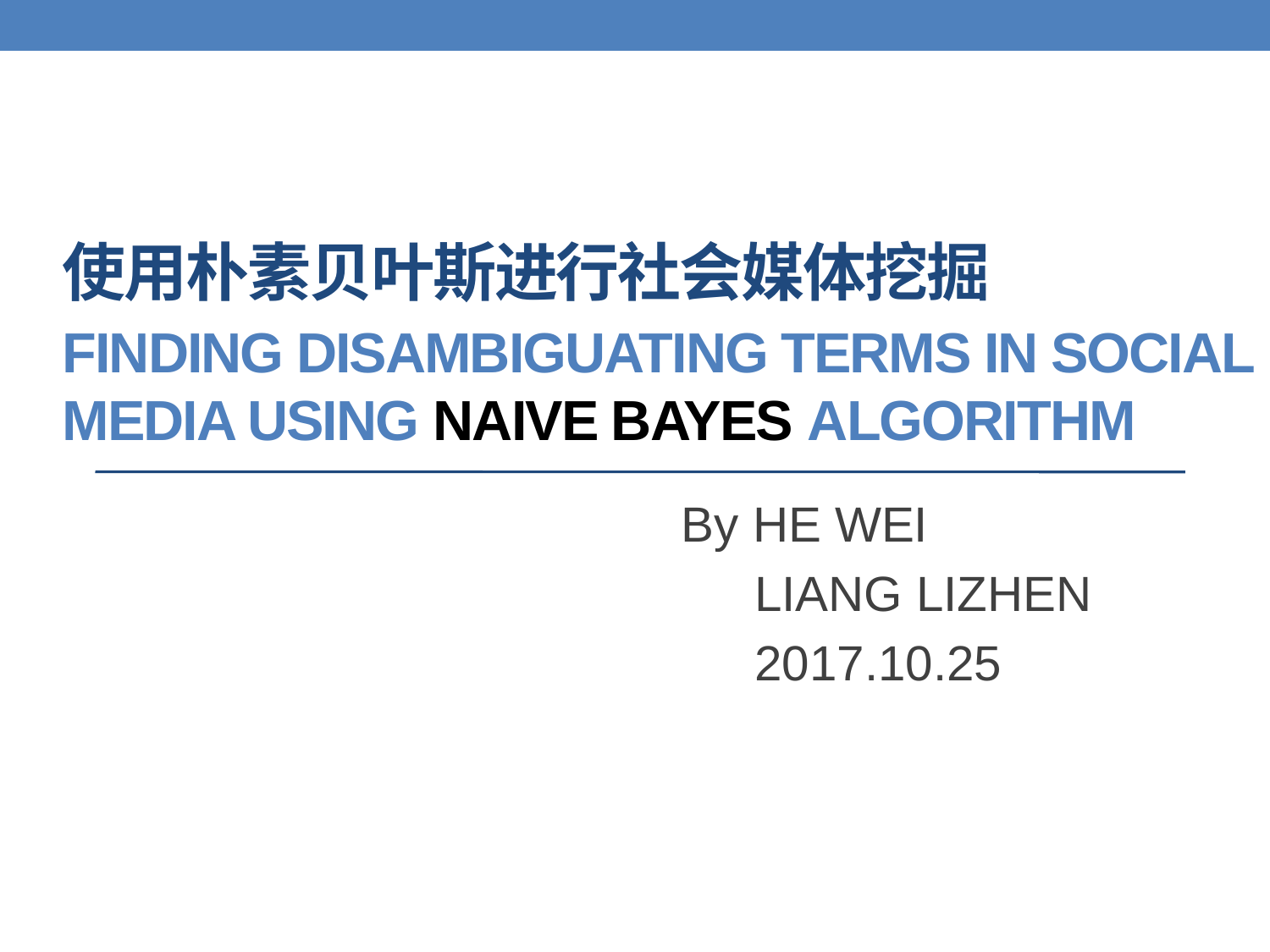

# 使用朴素贝叶斯进行社会媒体挖掘
Finding disambiguating terms in social media using NaivE Bayes algorithm
			              By HE WEI
                                               LIANG LIZHEN
                                               2017.10.25